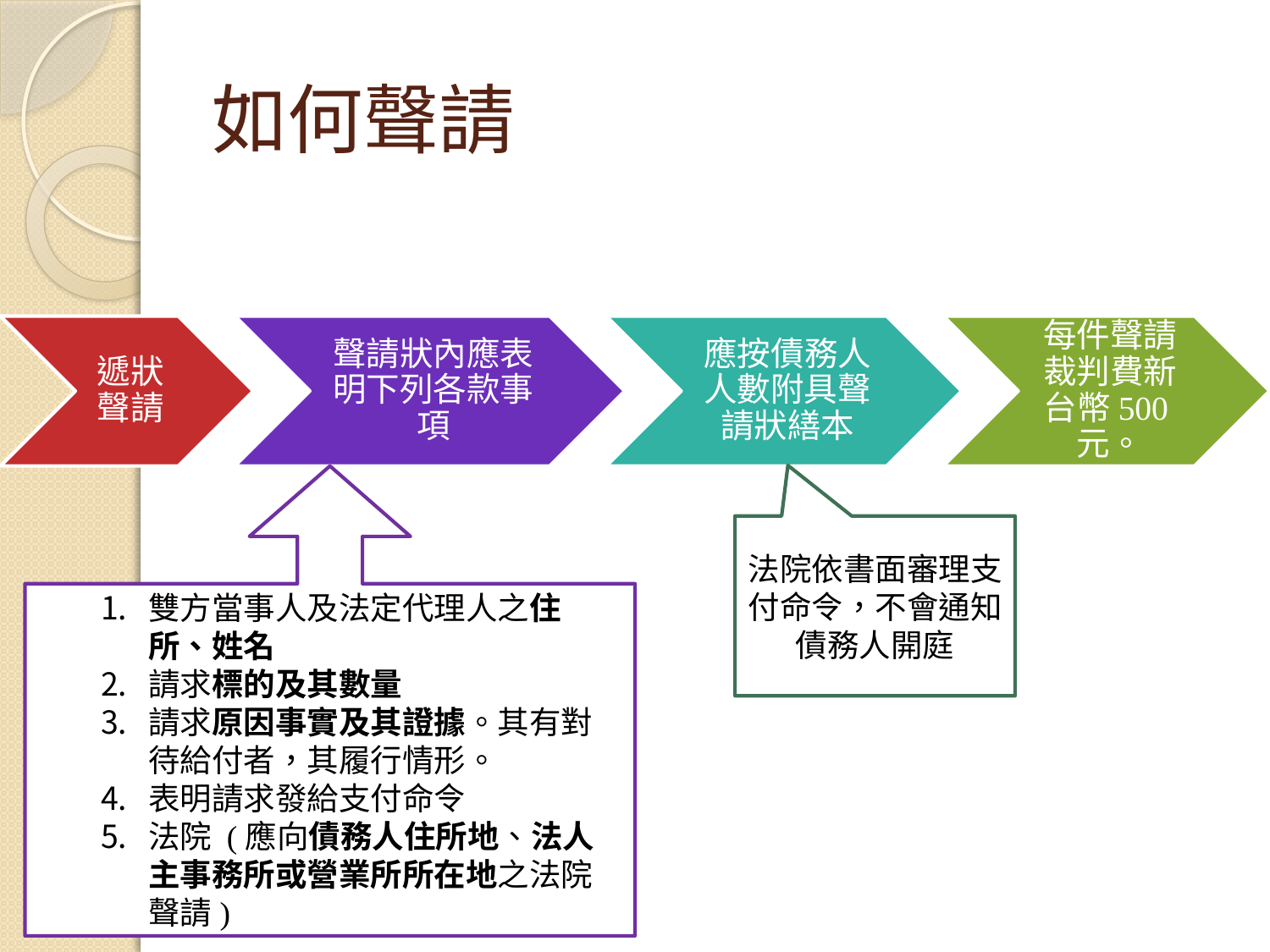

遞狀聲請
聲請狀內應表明下列各款事項
應按債務人人數附具聲請狀繕本
每件聲請裁判費新台幣500元。
# 如何聲請
雙方當事人及法定代理人之住所、姓名
請求標的及其數量
請求原因事實及其證據。其有對待給付者，其履行情形。
表明請求發給支付命令
法院 (應向債務人住所地、法人主事務所或營業所所在地之法院聲請)
法院依書面審理支付命令，不會通知債務人開庭